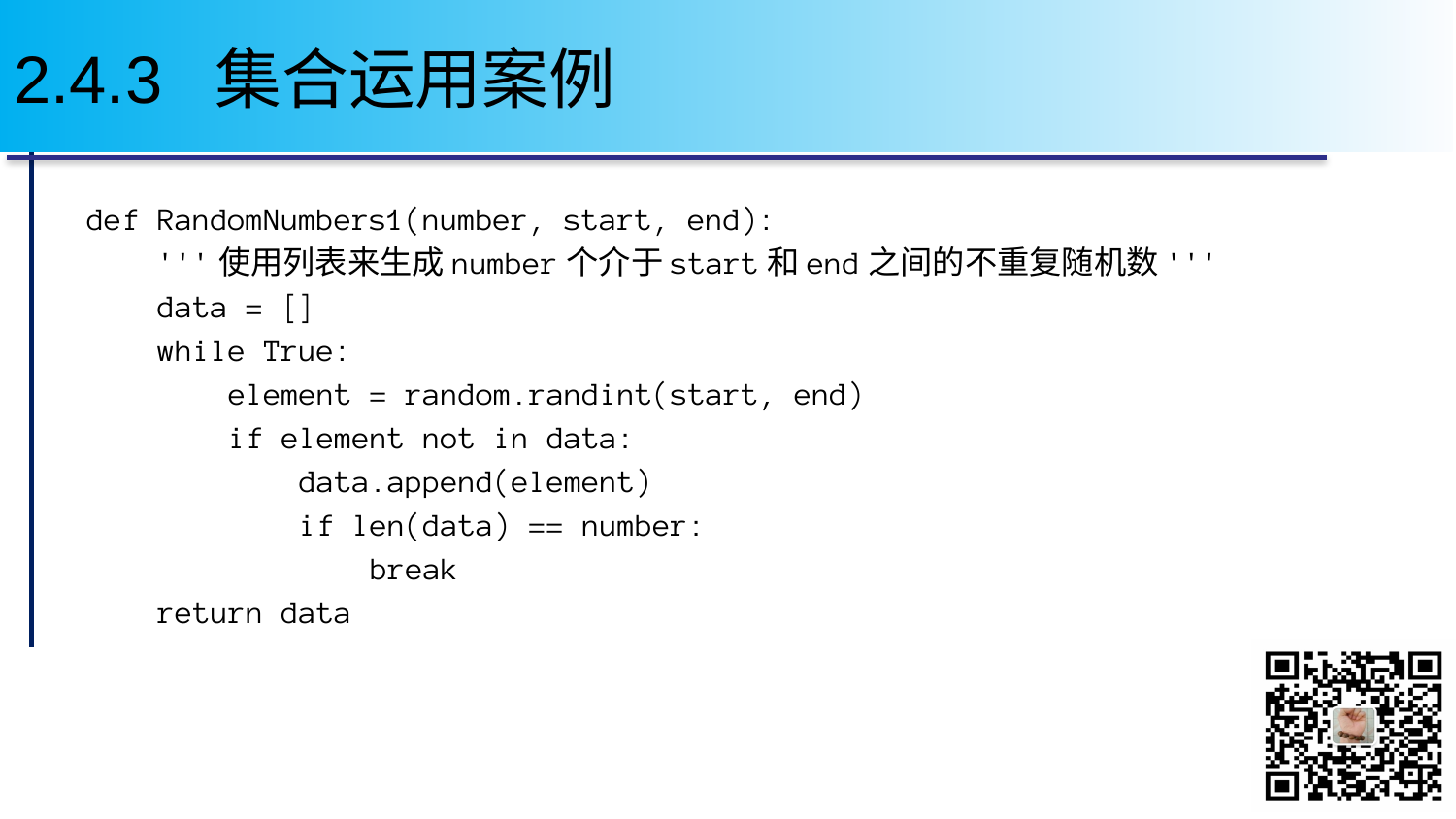

# 2.4.3  集合运用案例
def RandomNumbers1(number, start, end):
    '''使用列表来生成number个介于start和end之间的不重复随机数'''
    data = []
    while True:
        element = random.randint(start, end)
        if element not in data:
            data.append(element)
            if len(data) == number:
                break
    return data